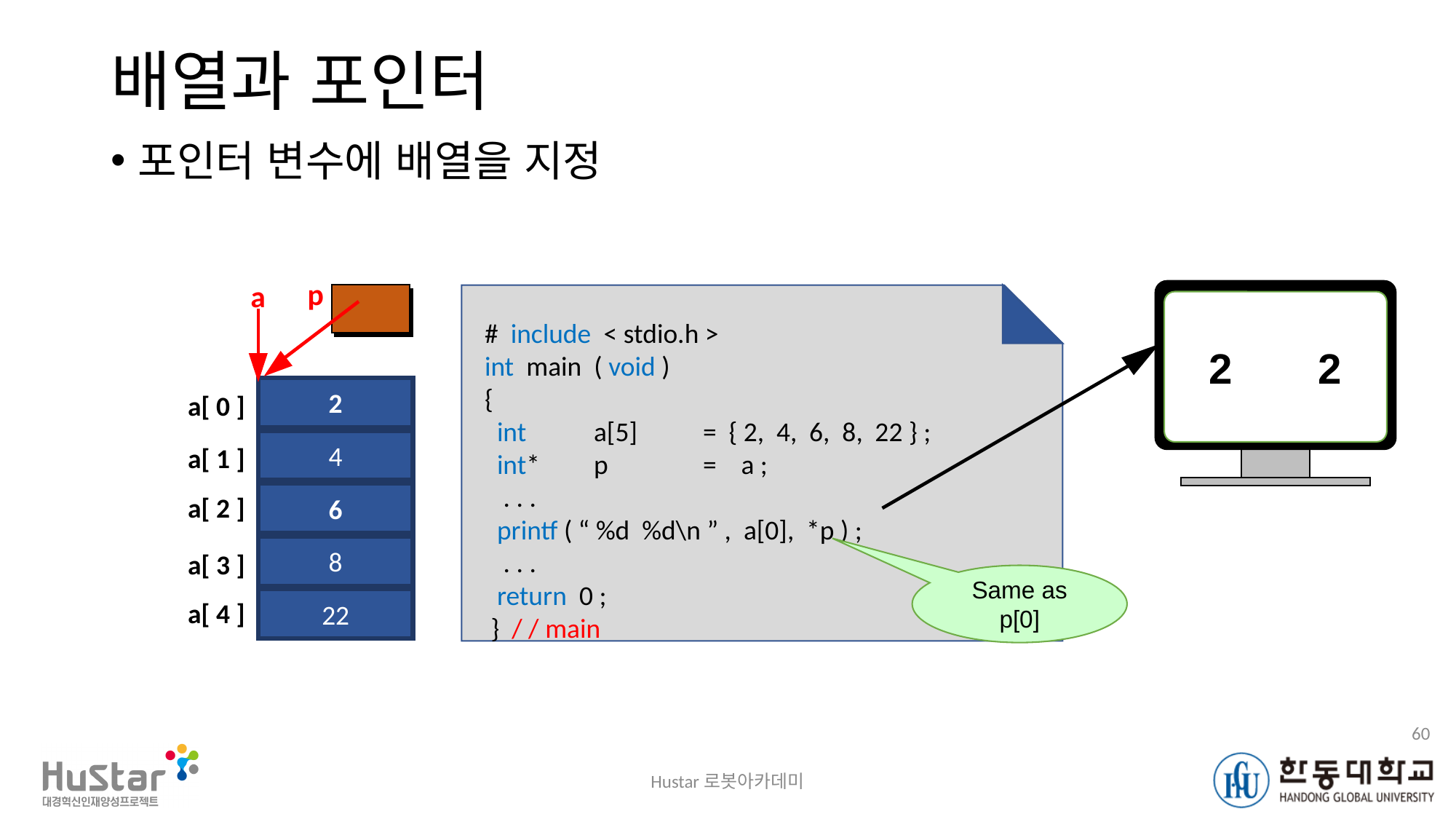

# 배열과 포인터
포인터 변수에 배열을 지정
p
a

#  include  < stdio.h >
int  main  ( void )
{
  int	a[5]	=  { 2,  4,  6,  8,  22 } ;
  int*	p	=    a ;
   . . .
  printf ( “ %d  %d\n ” ,  a[0],  *p ) ;
   . . .
  return  0 ;
 }  / / main

2	2

2
a[ 0 ]
4
a[ 1 ]

6
a[ 2 ]
8
a[ 3 ]
Same as p[0]
22
a[ 4 ]
60
Hustar로봇아카데미